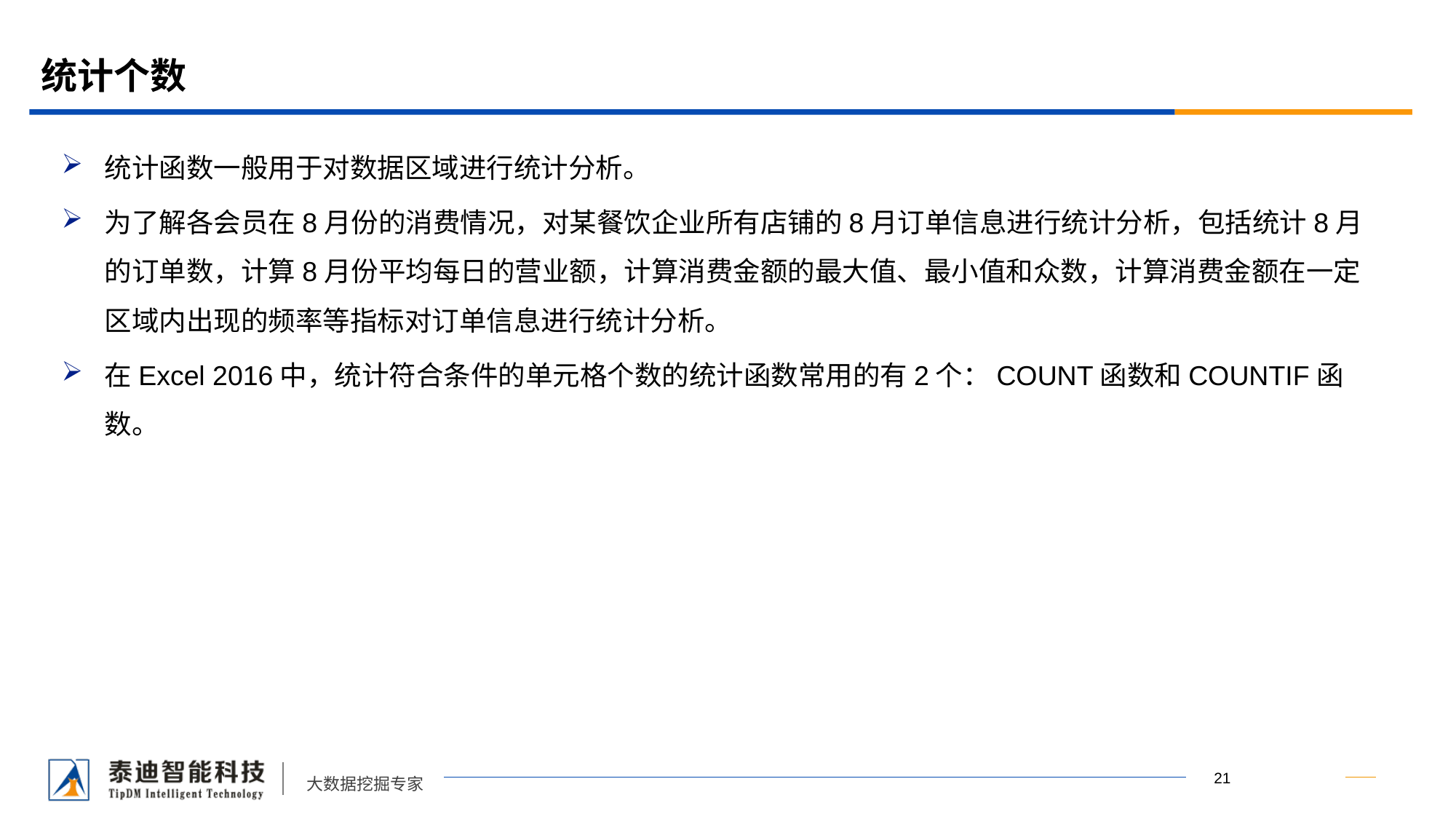

# 统计个数
统计函数一般用于对数据区域进行统计分析。
为了解各会员在8月份的消费情况，对某餐饮企业所有店铺的8月订单信息进行统计分析，包括统计8月的订单数，计算8月份平均每日的营业额，计算消费金额的最大值、最小值和众数，计算消费金额在一定区域内出现的频率等指标对订单信息进行统计分析。
在Excel 2016中，统计符合条件的单元格个数的统计函数常用的有2个：COUNT函数和COUNTIF函数。